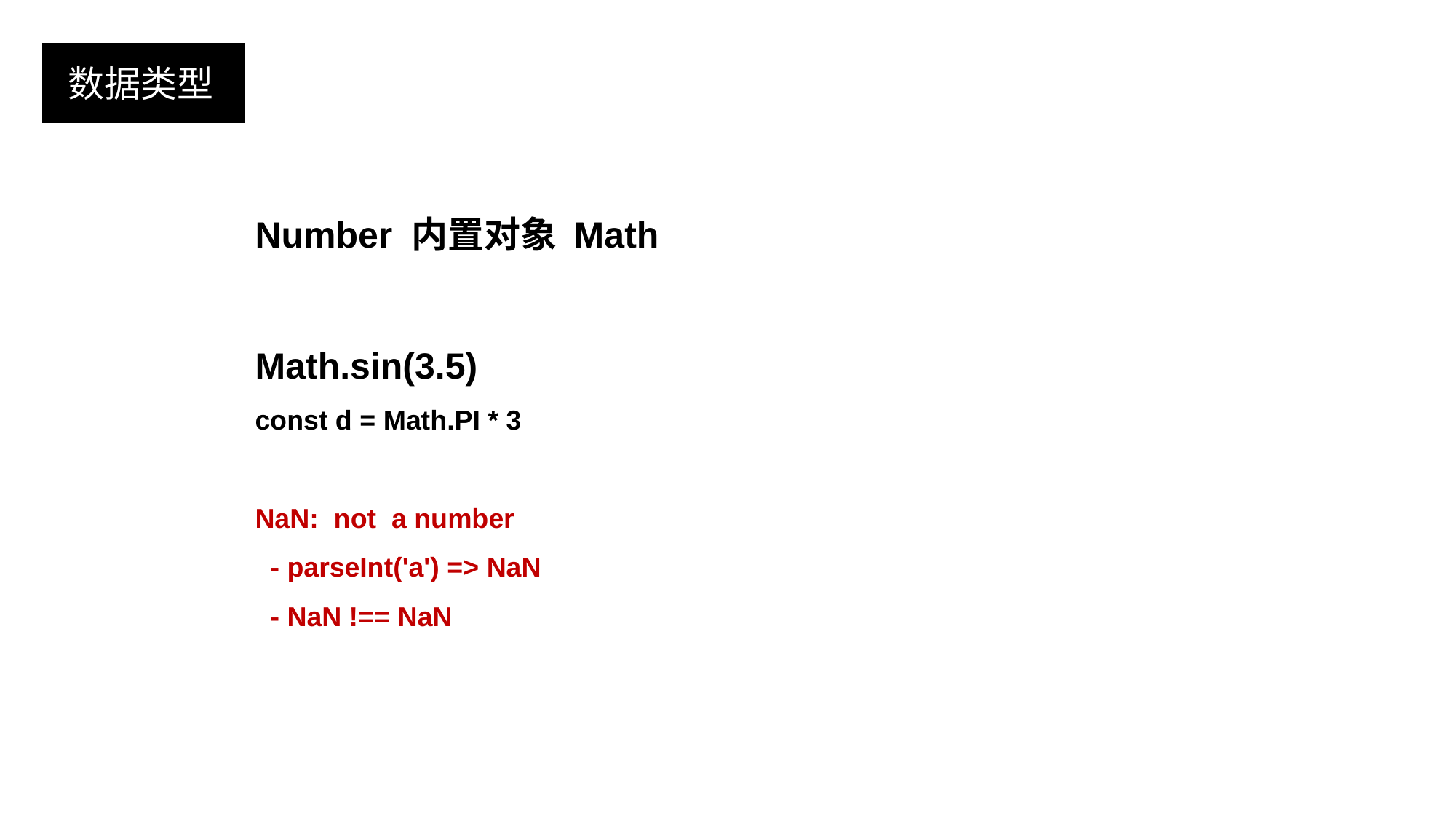

数据类型
Number 内置对象 Math

Math.sin(3.5)
const d = Math.PI * 3

NaN:  not  a number
  - parseInt('a') => NaN
  - NaN !== NaN